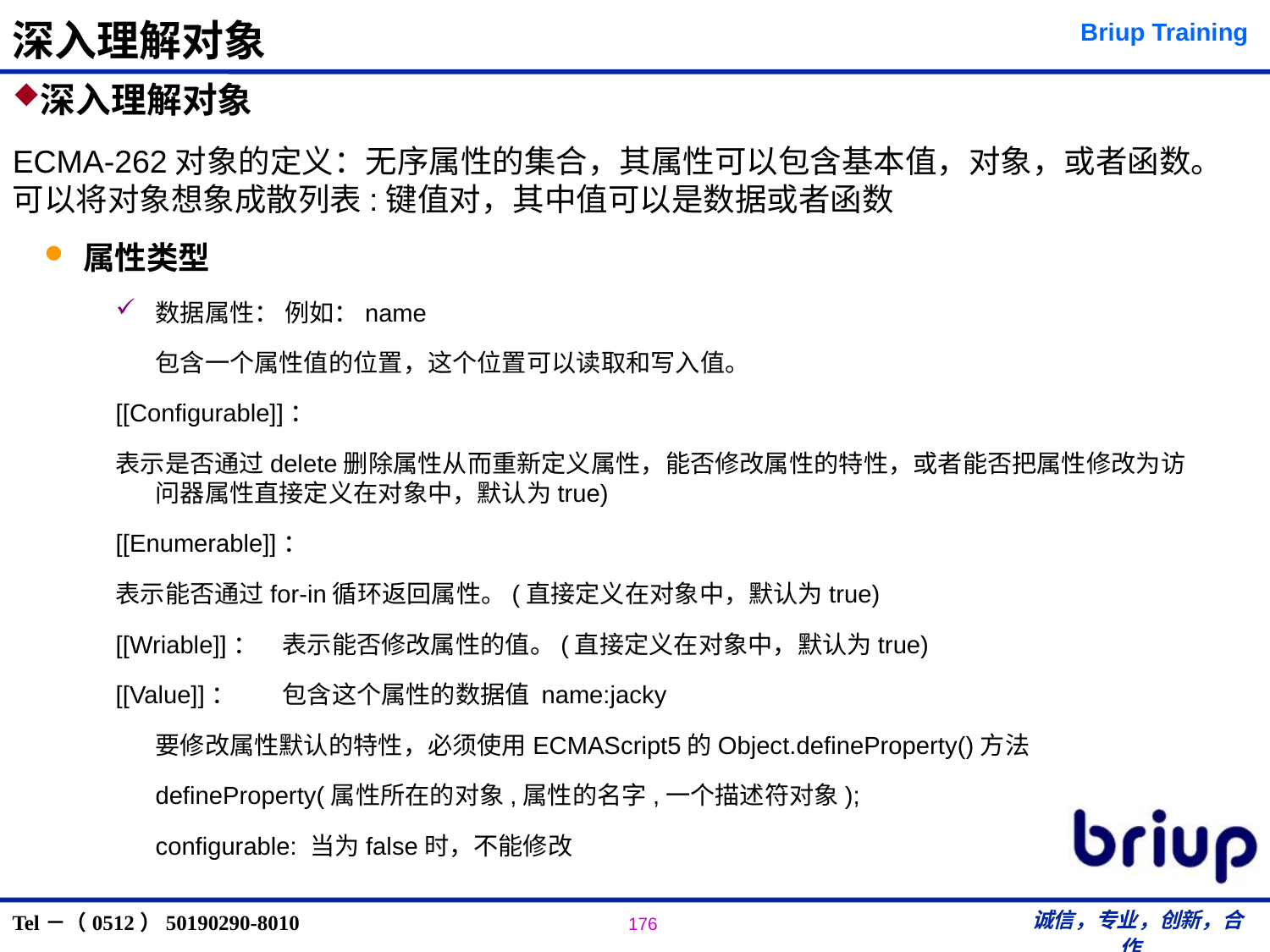

# 深入理解对象
深入理解对象
ECMA-262对象的定义：无序属性的集合，其属性可以包含基本值，对象，或者函数。可以将对象想象成散列表:键值对，其中值可以是数据或者函数
属性类型
数据属性： 例如：name
	包含一个属性值的位置，这个位置可以读取和写入值。
[[Configurable]]：
表示是否通过delete删除属性从而重新定义属性，能否修改属性的特性，或者能否把属性修改为访问器属性直接定义在对象中，默认为true)
[[Enumerable]]：
表示能否通过for-in循环返回属性。(直接定义在对象中，默认为true)
[[Wriable]]：	表示能否修改属性的值。(直接定义在对象中，默认为true)
[[Value]]：	包含这个属性的数据值 name:jacky
	要修改属性默认的特性，必须使用ECMAScript5的Object.defineProperty()方法
	defineProperty(属性所在的对象,属性的名字,一个描述符对象);
	configurable: 当为false时，不能修改